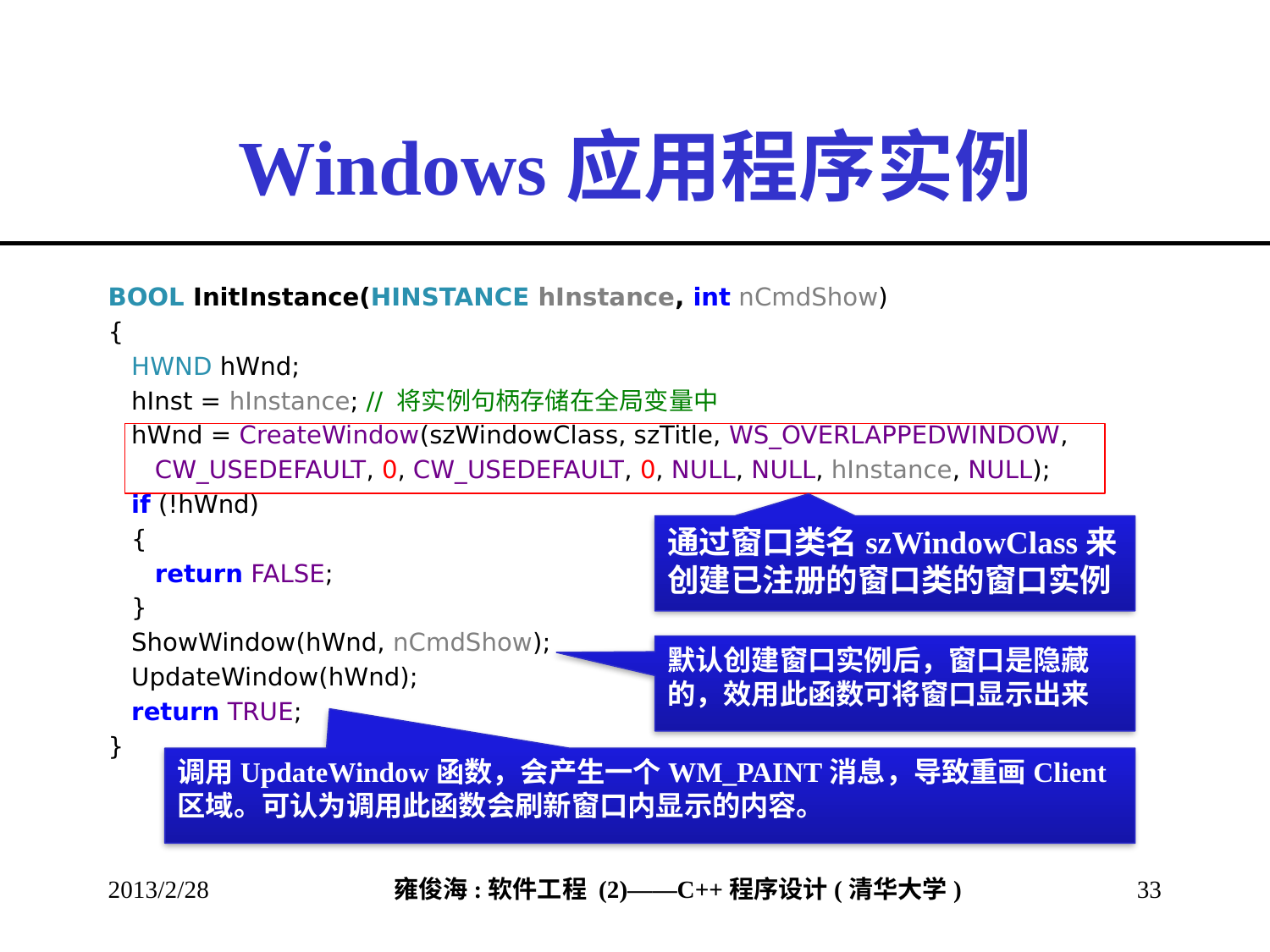

# Windows应用程序实例
BOOL InitInstance(HINSTANCE hInstance, int nCmdShow)
{
   HWND hWnd;
   hInst = hInstance; // 将实例句柄存储在全局变量中
   hWnd = CreateWindow(szWindowClass, szTitle, WS_OVERLAPPEDWINDOW,
      CW_USEDEFAULT, 0, CW_USEDEFAULT, 0, NULL, NULL, hInstance, NULL);
   if (!hWnd)
   {
      return FALSE;
   }
   ShowWindow(hWnd, nCmdShow);
   UpdateWindow(hWnd);
   return TRUE;
}

通过窗口类名szWindowClass来创建已注册的窗口类的窗口实例
默认创建窗口实例后，窗口是隐藏的，效用此函数可将窗口显示出来
调用UpdateWindow函数，会产生一个WM_PAINT消息，导致重画Client区域。可认为调用此函数会刷新窗口内显示的内容。
2013/2/28
33